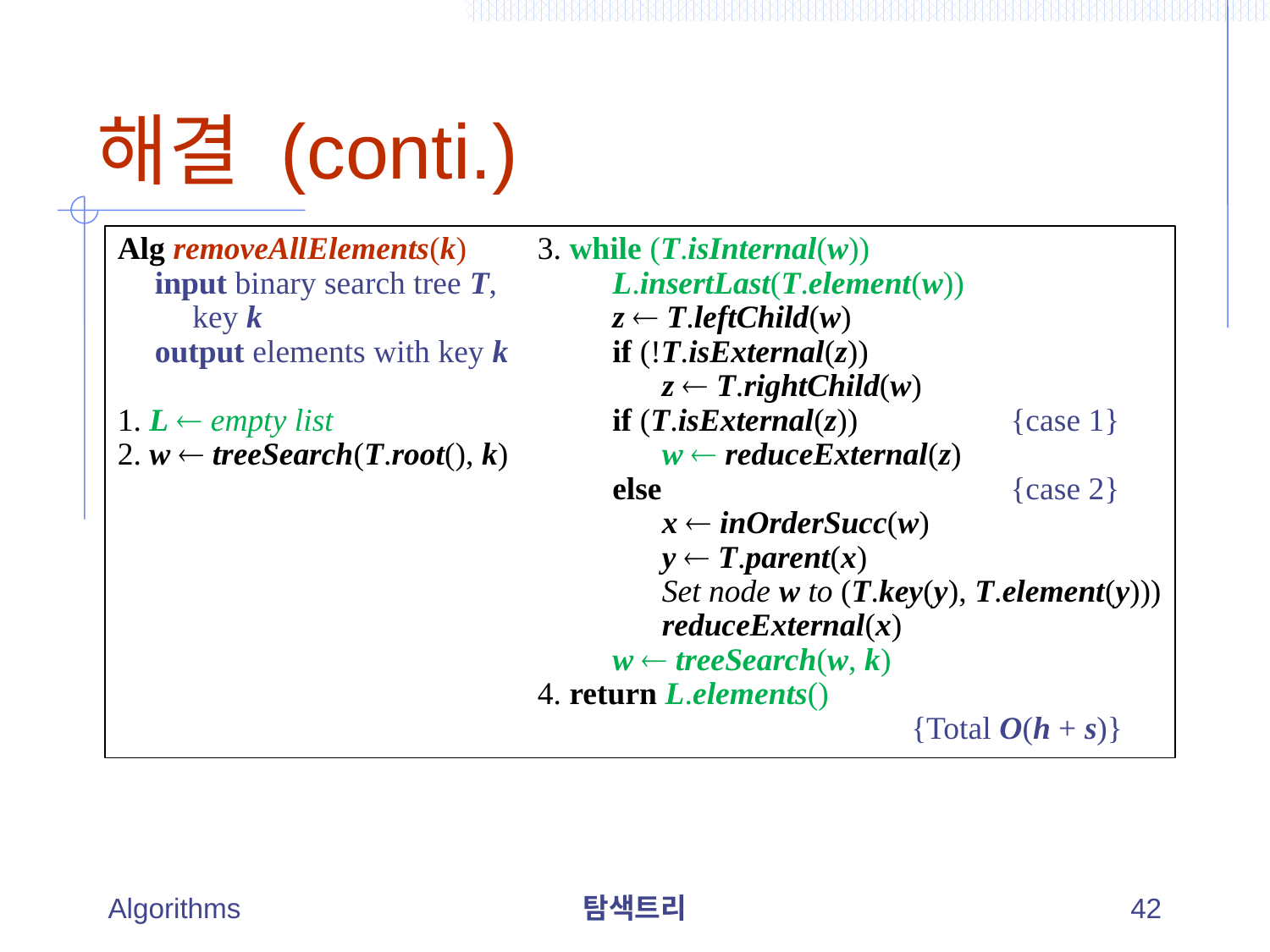

# 해결 (conti.)

Alg removeAllElements(k)
	input binary search tree T, 		key k
	output elements with key k

1. L ← empty list
2. w ← treeSearch(T.root(), k)
3. while (T.isInternal(w))
		L.insertLast(T.element(w))
		z ← T.leftChild(w)
		if (!T.isExternal(z))
			z ← T.rightChild(w)
		if (T.isExternal(z))				{case 1}
			w ← reduceExternal(z)
		else								{case 2}
			x ← inOrderSucc(w)
			y ← T.parent(x)
			Set node w to (T.key(y), T.element(y)))
			reduceExternal(x)
		w ← treeSearch(w, k)
4. return L.elements()
								{Total O(h + s)}
Algorithms
탐색트리
42